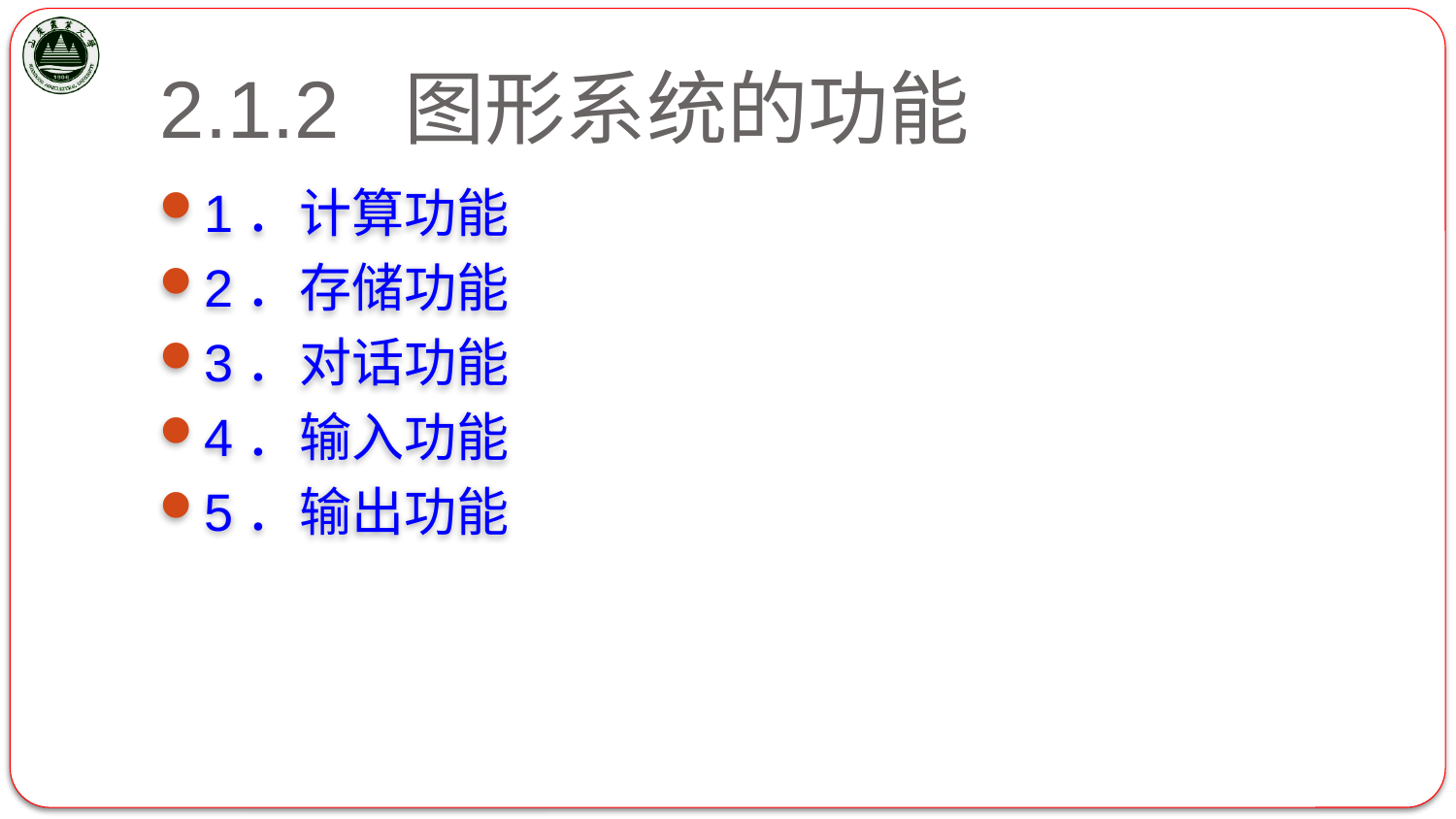

# 2.1.2  图形系统的功能
1．计算功能
2．存储功能
3．对话功能
4．输入功能
5．输出功能